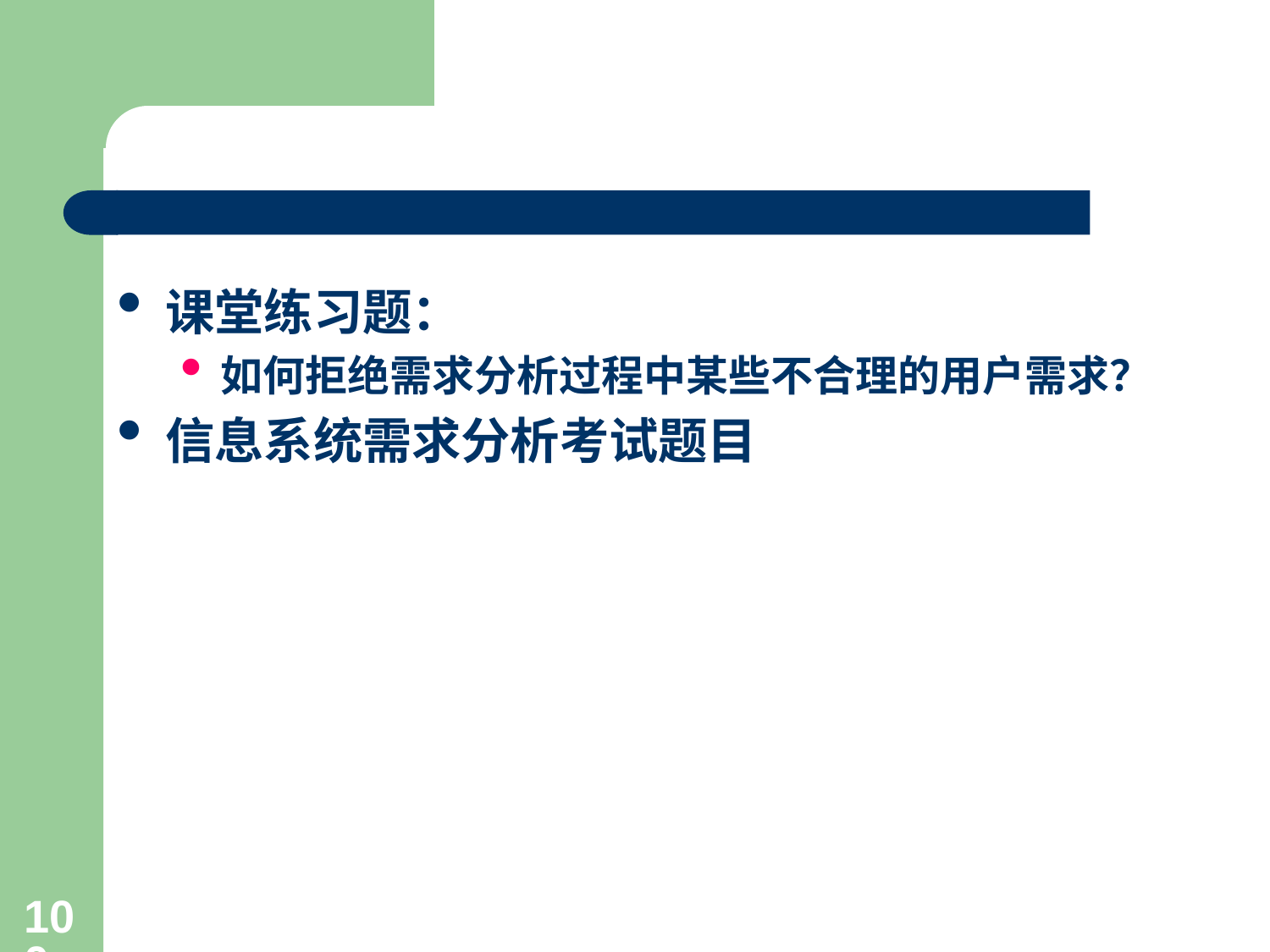

#
课堂练习题：
如何拒绝需求分析过程中某些不合理的用户需求？
信息系统需求分析考试题目
100